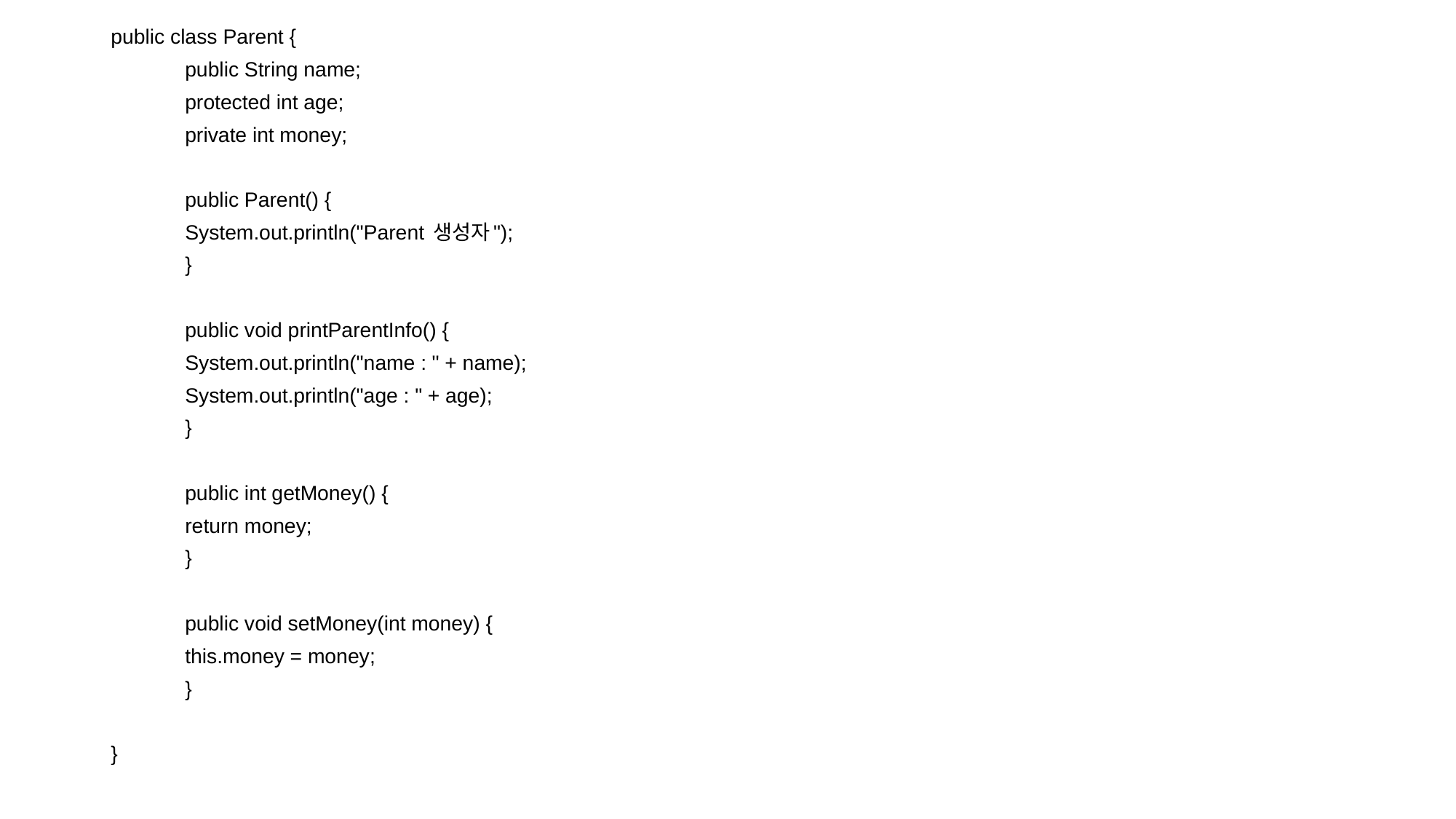

#
public class Parent {
	public String name;
	protected int age;
	private int money;

	public Parent() {
		System.out.println("Parent 생성자");
	}

	public void printParentInfo() {
		System.out.println("name : " + name);
		System.out.println("age : " + age);
	}

	public int getMoney() {
		return money;
	}

	public void setMoney(int money) {
		this.money = money;
	}

}